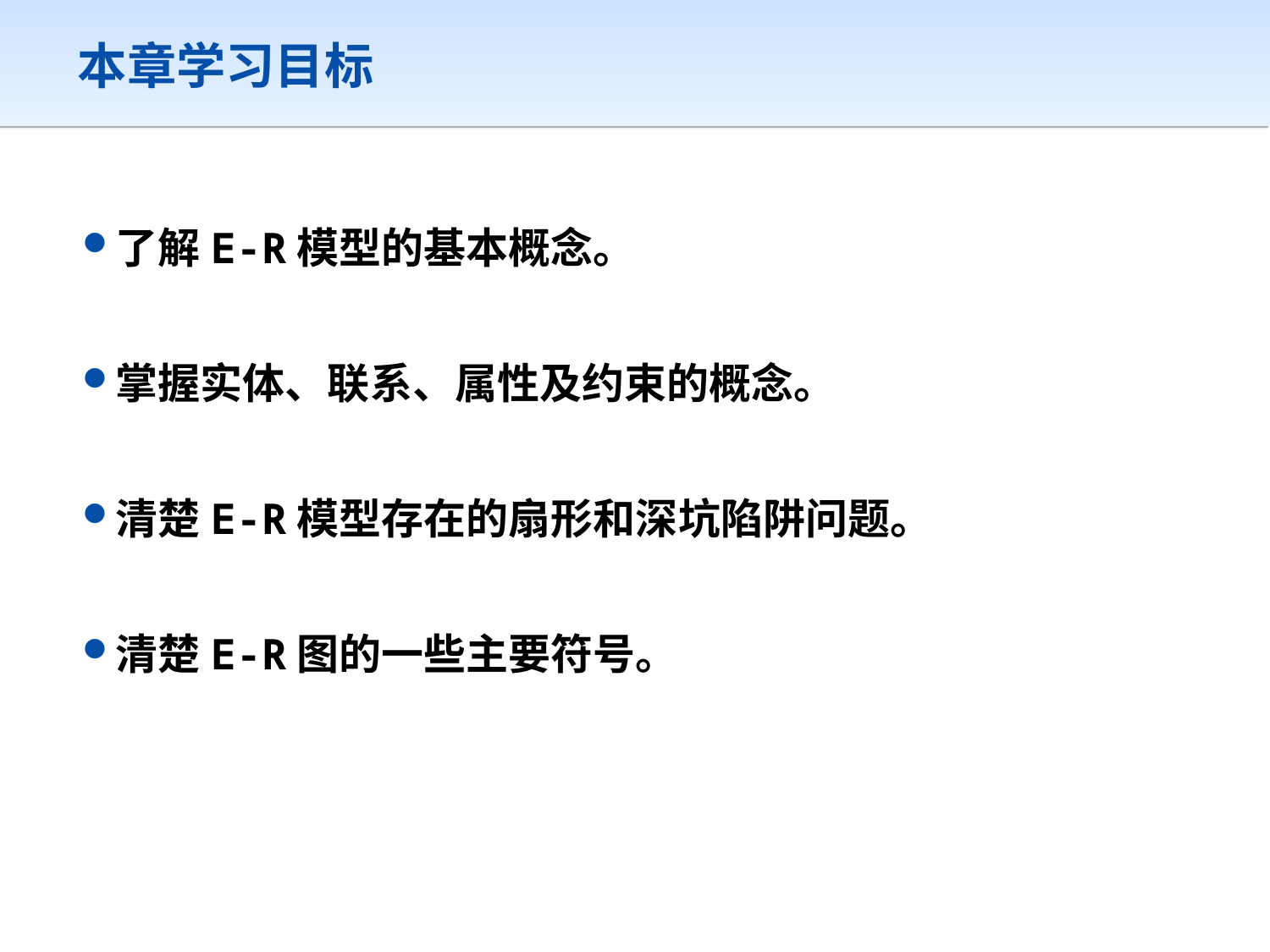

# 本章学习目标
了解E-R模型的基本概念。
掌握实体、联系、属性及约束的概念。
清楚E-R模型存在的扇形和深坑陷阱问题。
清楚E-R图的一些主要符号。